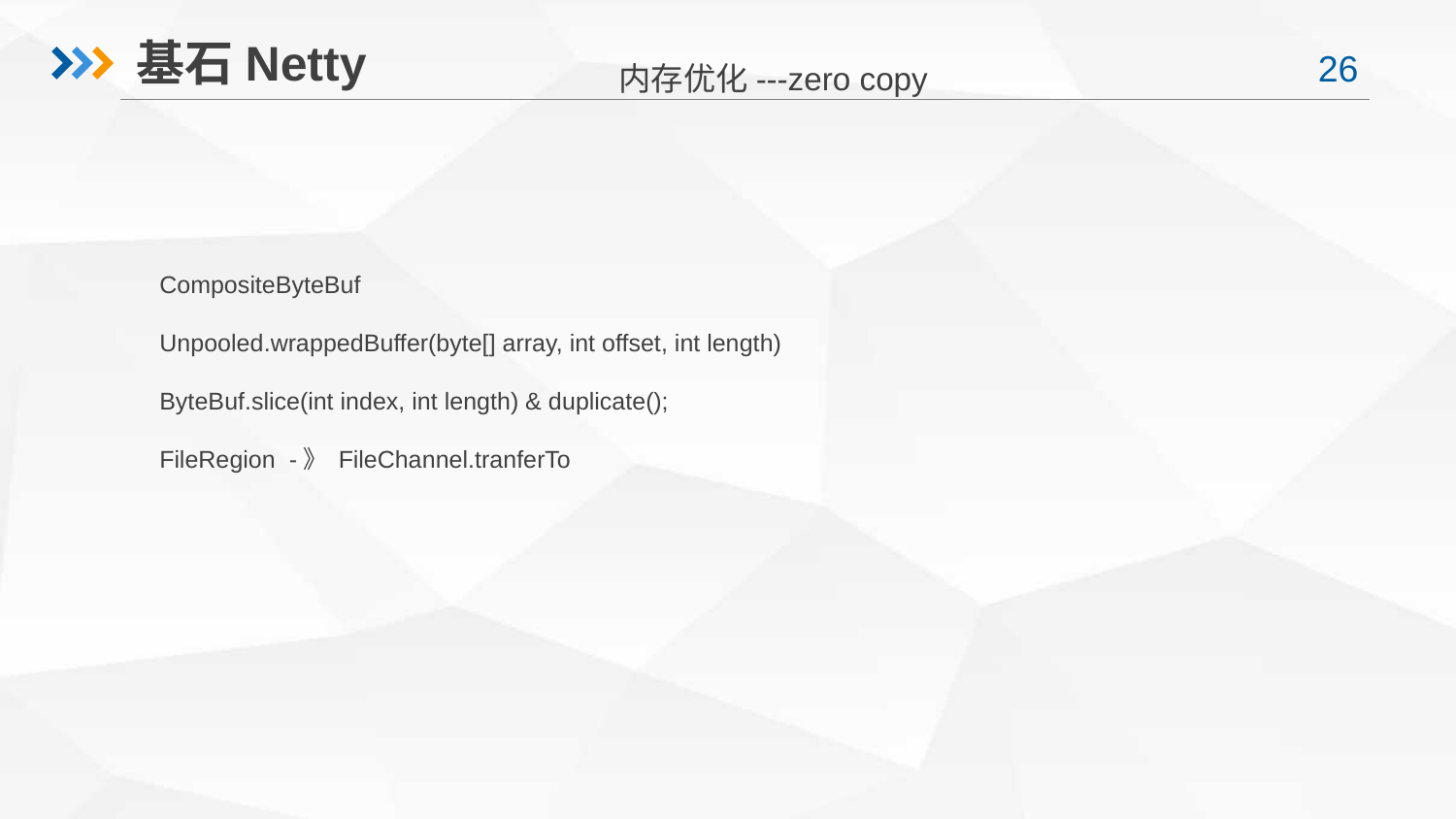

基石Netty
内存优化---zero copy
CompositeByteBuf

Unpooled.wrappedBuffer(byte[] array, int offset, int length)

ByteBuf.slice(int index, int length) & duplicate();

FileRegion  -》 FileChannel.tranferTo